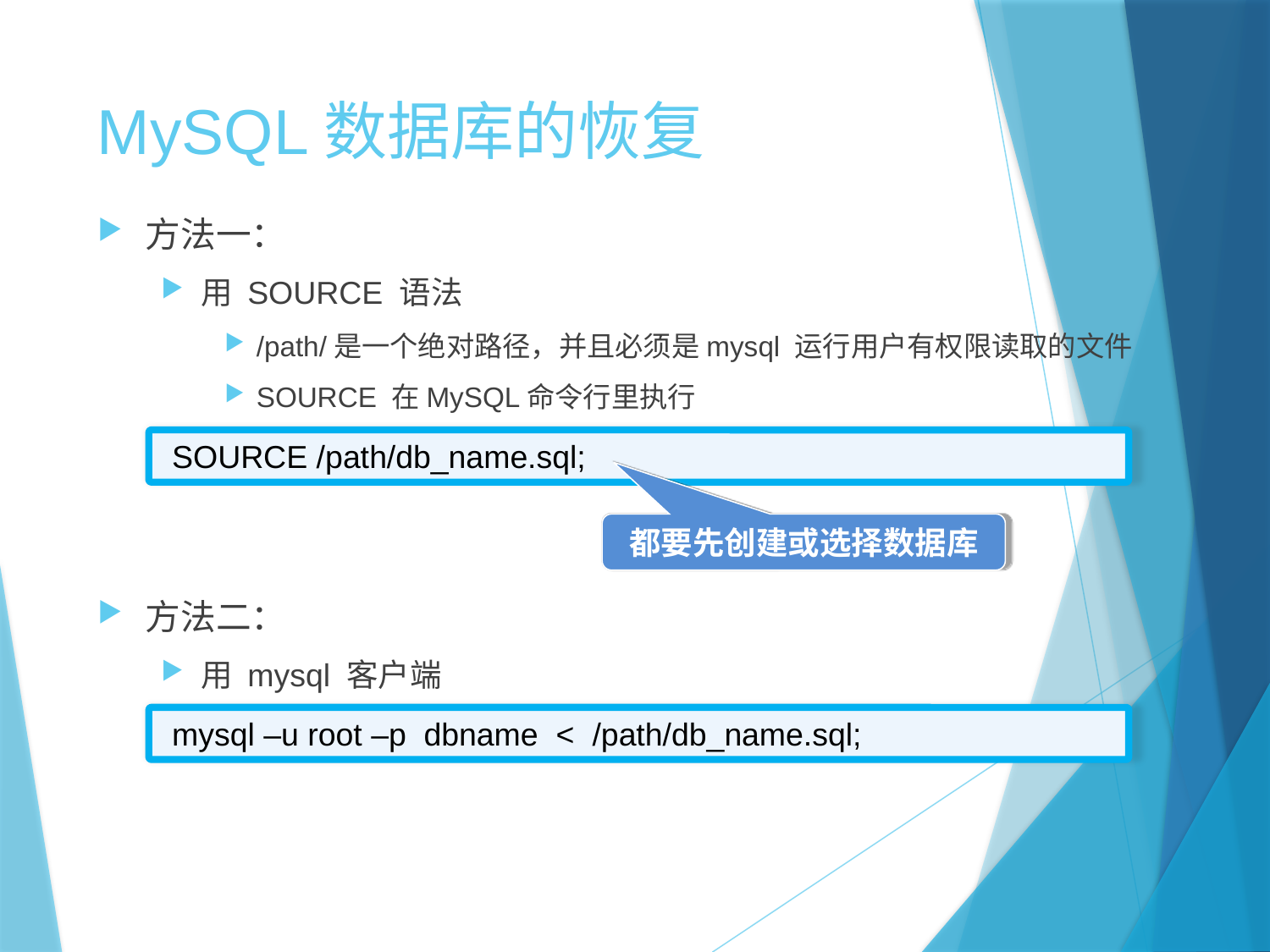

# MySQL数据库的恢复
方法一：
用 SOURCE 语法
/path/是一个绝对路径，并且必须是mysql 运行用户有权限读取的文件
SOURCE 在MySQL命令行里执行

方法二：
用 mysql 客户端

SOURCE /path/db_name.sql;
都要先创建或选择数据库
mysql –u root –p  dbname  <  /path/db_name.sql;